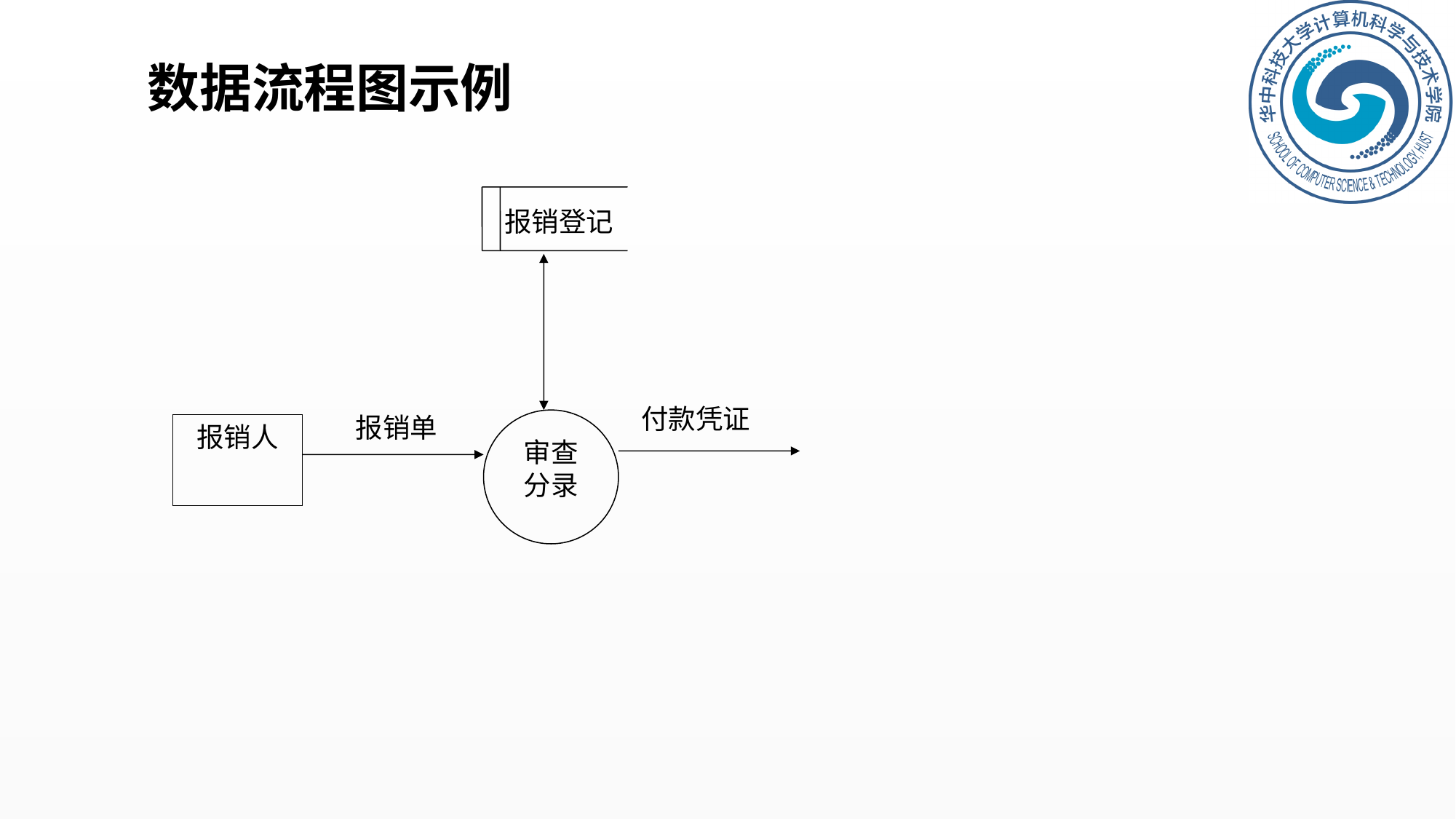

# 数据流程图示例

报销登记

付款凭证
报销单
审查分录
报销人